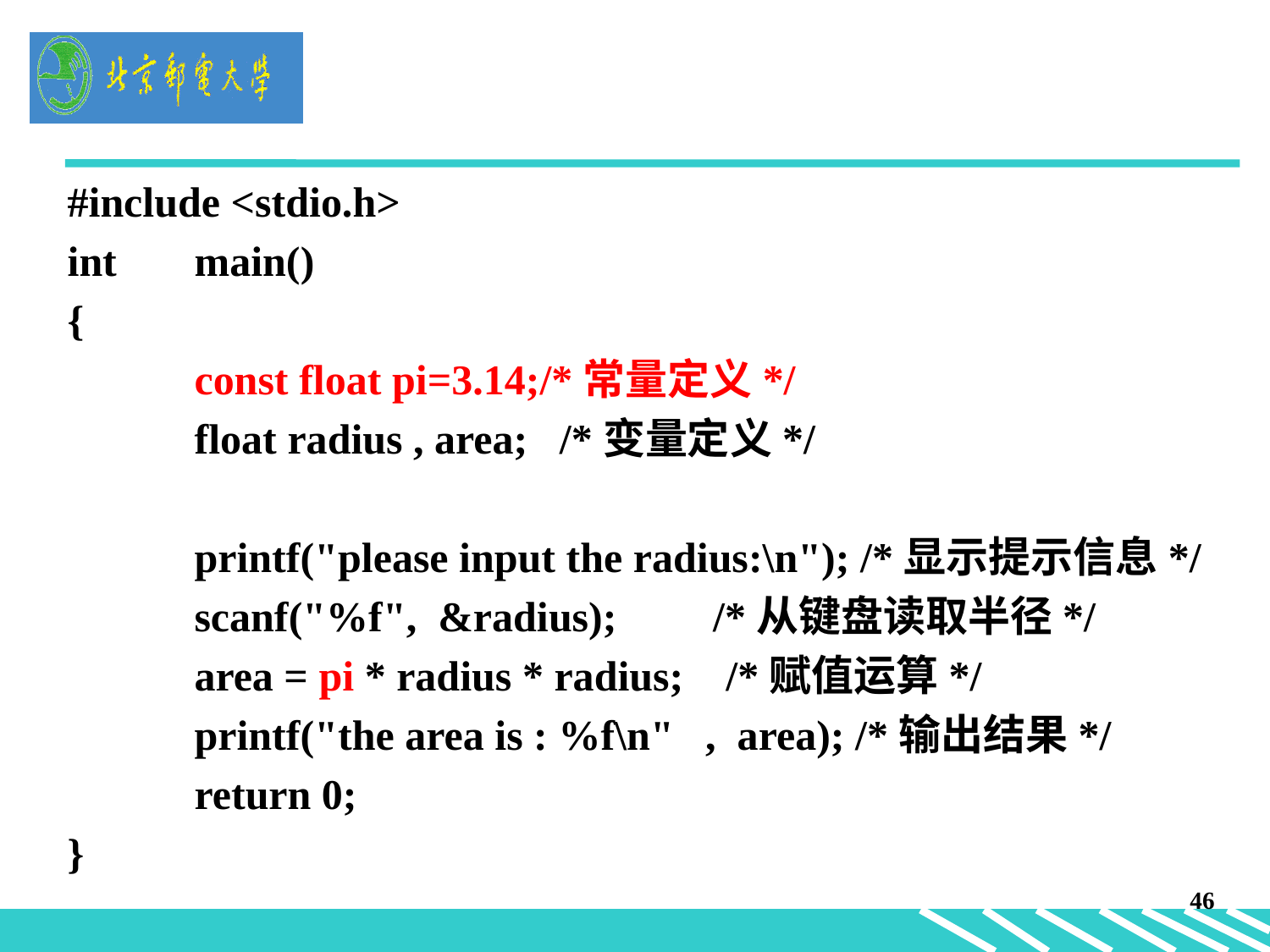

#include <stdio.h>
int	main()
{
	const float pi=3.14;/*常量定义*/
	float radius , area;   /*变量定义*/

	printf("please input the radius:\n"); /*显示提示信息*/
	scanf("%f",  &radius);	 /*从键盘读取半径*/
	area = pi * radius * radius;    /*赋值运算*/
	printf("the area is : %f\n"   ,  area); /*输出结果*/
	return 0;
}
46